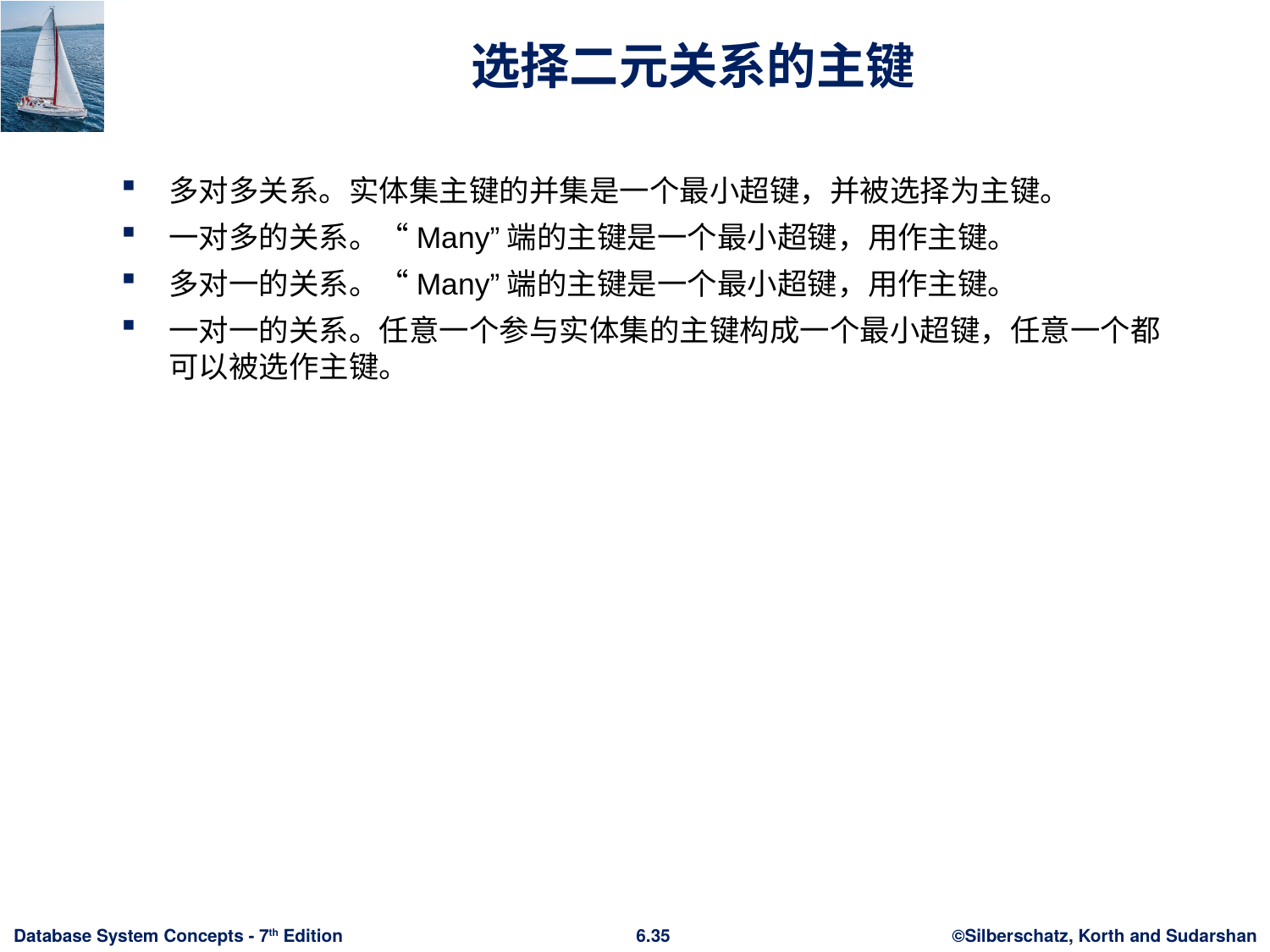

# 选择二元关系的主键
多对多关系。实体集主键的并集是一个最小超键，并被选择为主键。
一对多的关系。“Many”端的主键是一个最小超键，用作主键。
多对一的关系。“Many”端的主键是一个最小超键，用作主键。
一对一的关系。任意一个参与实体集的主键构成一个最小超键，任意一个都可以被选作主键。